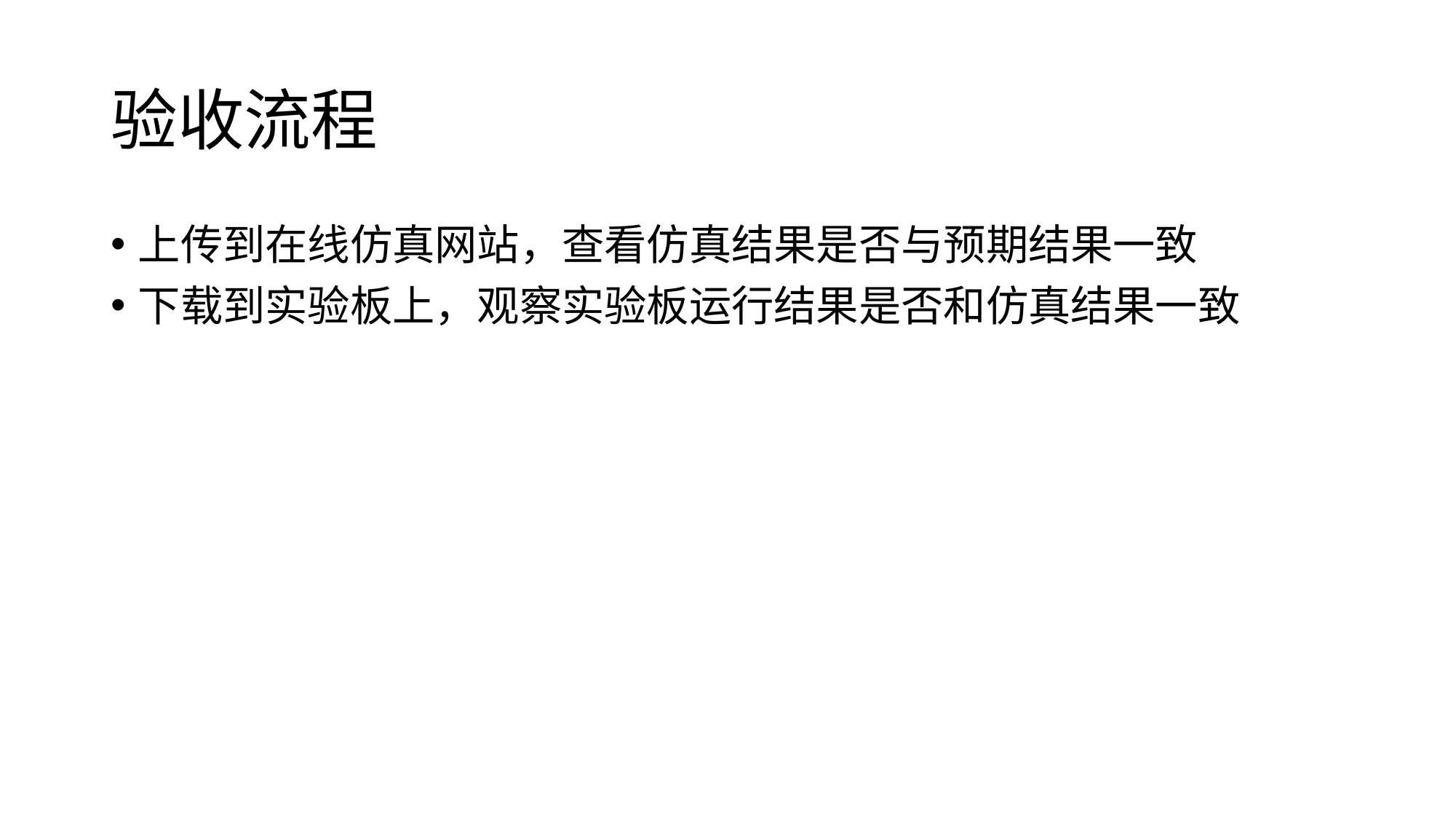

# 验收流程
上传到在线仿真网站，查看仿真结果是否与预期结果一致
下载到实验板上，观察实验板运行结果是否和仿真结果一致